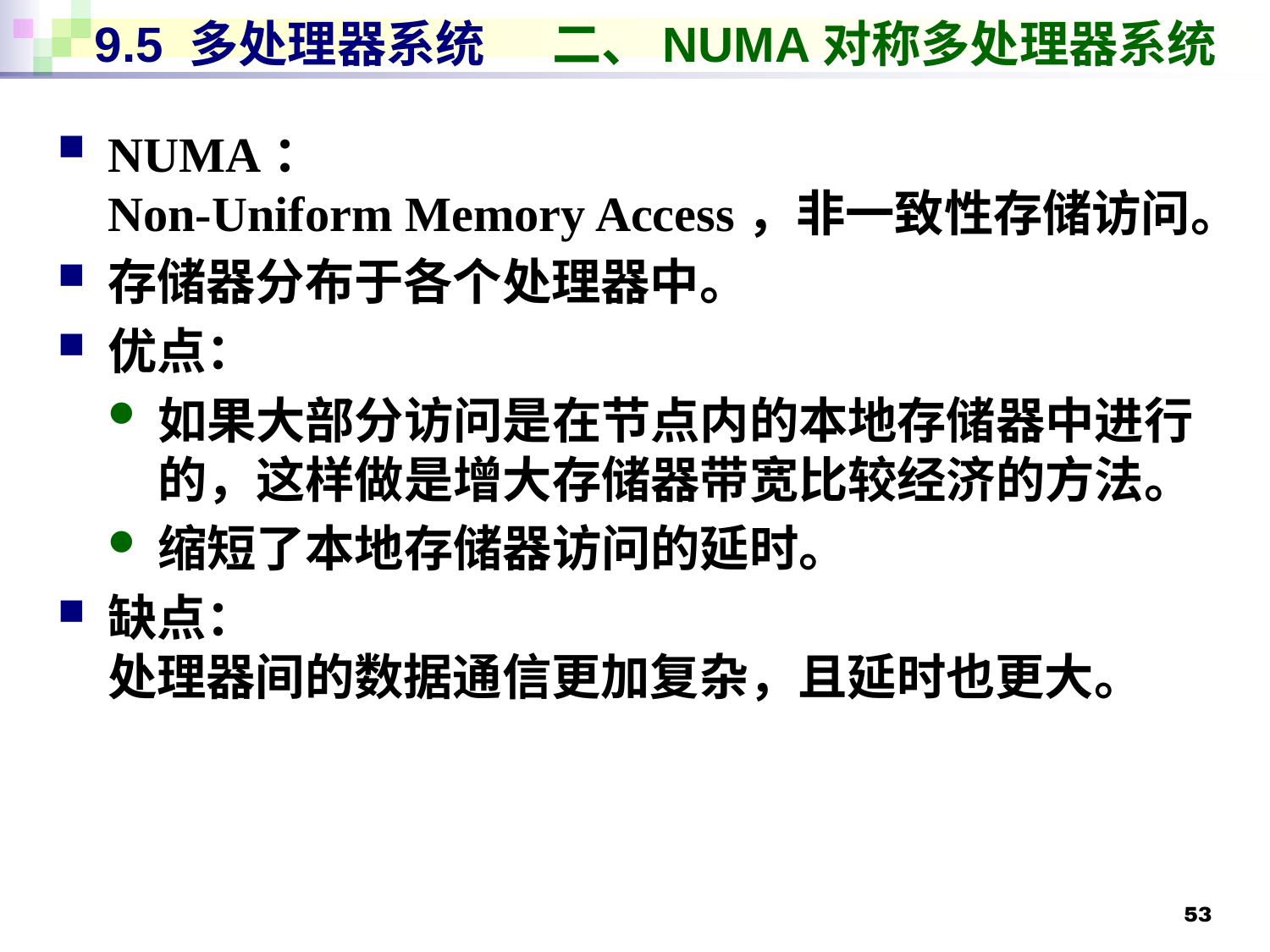

# 9.5 多处理器系统      二、NUMA对称多处理器系统
NUMA：
Non-Uniform Memory Access，非一致性存储访问。
存储器分布于各个处理器中。
优点：
如果大部分访问是在节点内的本地存储器中进行的，这样做是增大存储器带宽比较经济的方法。
缩短了本地存储器访问的延时。
缺点：
处理器间的数据通信更加复杂，且延时也更大。
53